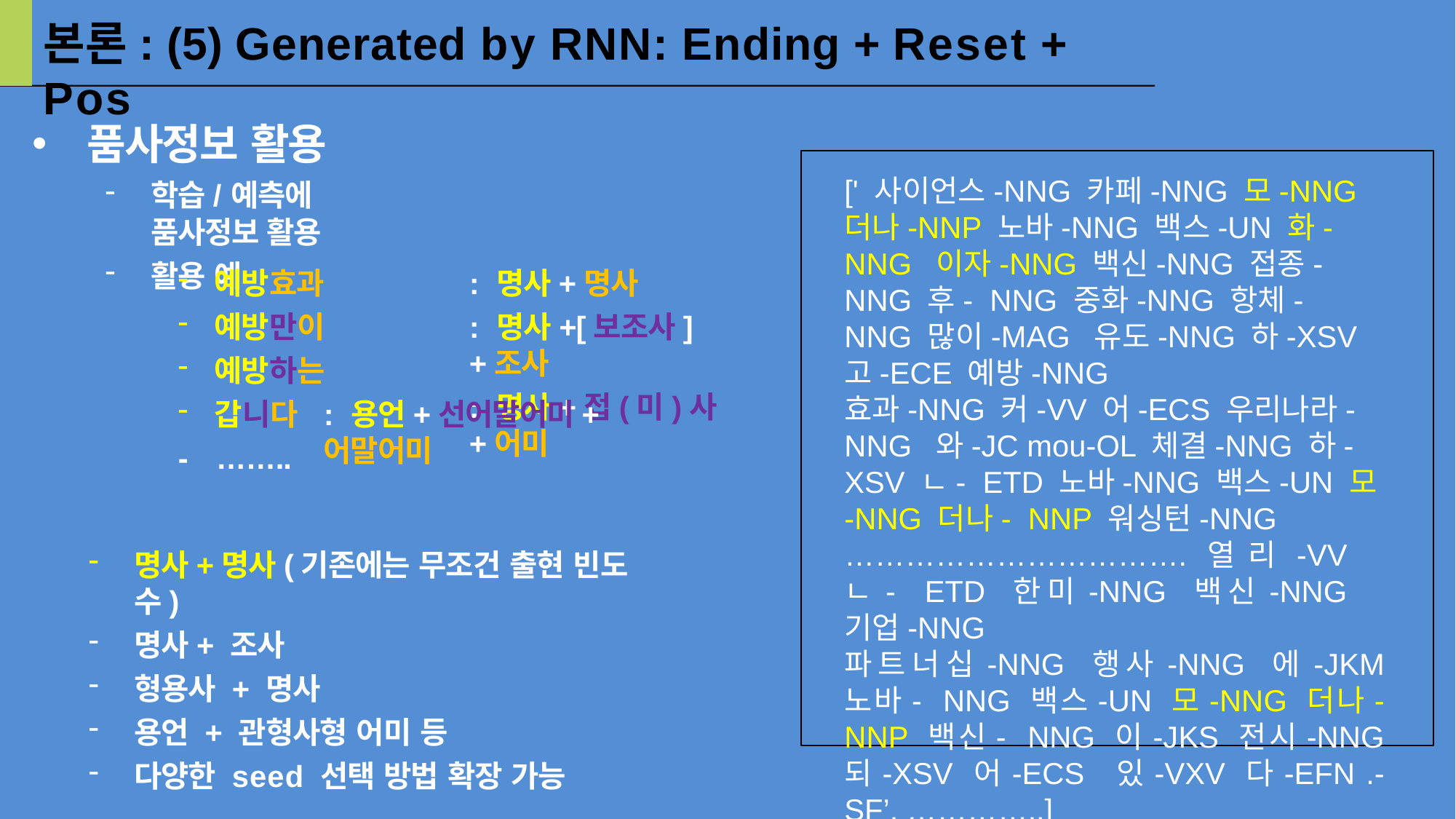

# 본론: (5) Generated by RNN: Ending + Reset + Pos
품사정보 활용
학습/예측에	품사정보 활용
활용 예

[' 사이언스-NNG 카페-NNG 모-NNG  더나-NNP 노바-NNG 백스-UN 화-NNG  이자-NNG 백신-NNG 접종-NNG 후-  NNG 중화-NNG 항체-NNG 많이-MAG  유도-NNG 하-XSV 고-ECE 예방-NNG
효과-NNG 커-VV 어-ECS 우리나라-NNG  와-JC mou-OL 체결-NNG 하-XSV ㄴ-  ETD 노바-NNG 백스-UN 모-NNG 더나-  NNP 워싱턴-NNG
…………………………….열리-VV ㄴ-  ETD 한미-NNG 백신-NNG 기업-NNG
파트너십-NNG 행사-NNG 에-JKM 노바-  NNG 백스-UN 모-NNG 더나-NNP 백신-  NNG 이-JKS 전시-NNG 되-XSV 어-ECS  있-VXV 다-EFN .-SF’, …………..]
예방효과
예방만이
예방하는
갑니다
-	……..
: 명사+명사
: 명사+[보조사]+조사
: 명사+접(미)사+어미
: 용언+선어말어미+어말어미
명사+명사(기존에는 무조건 출현 빈도 수)
명사+ 조사
형용사 + 명사
용언 + 관형사형 어미 등
다양한 seed 선택 방법 확장 가능